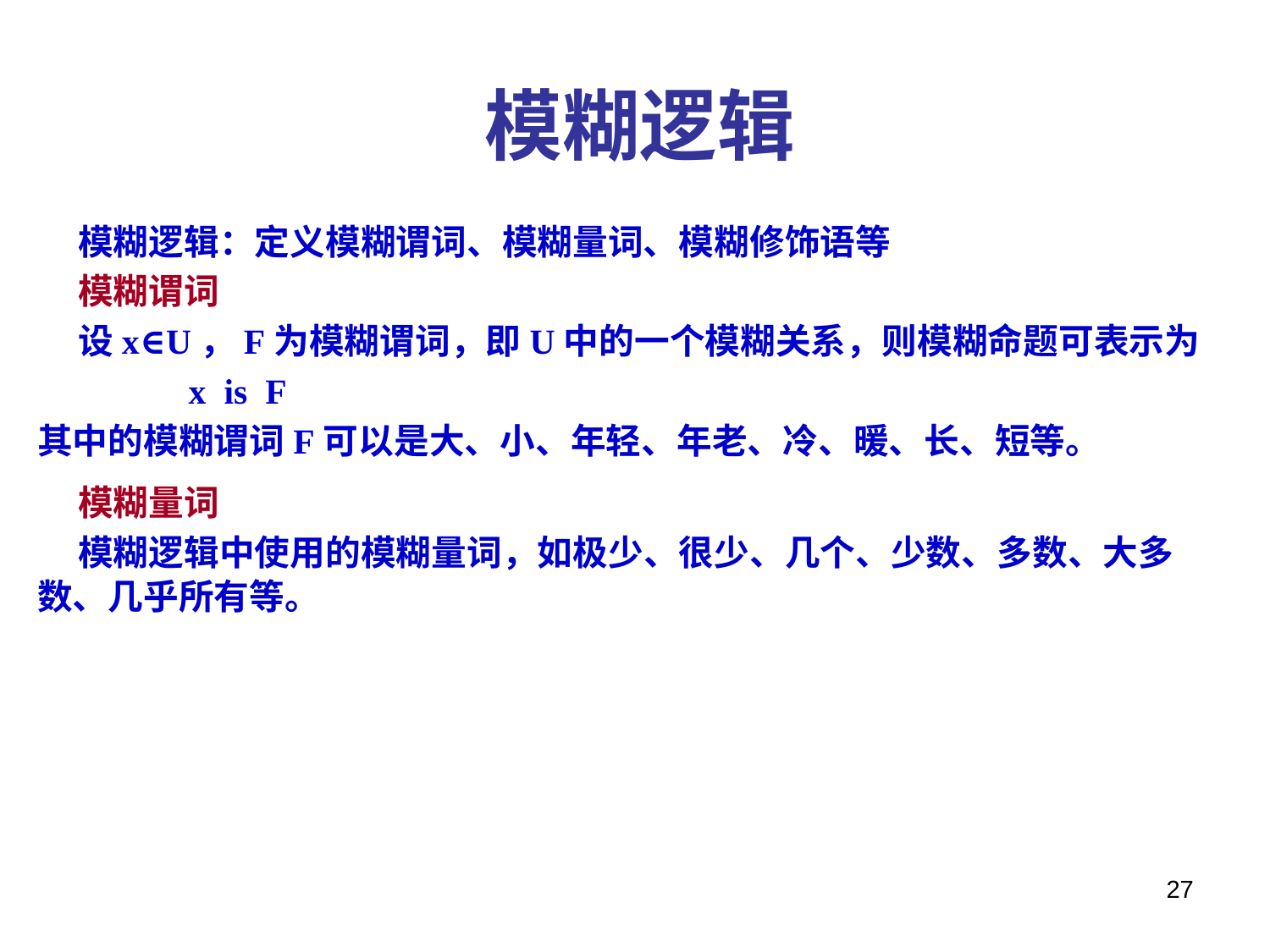

模糊逻辑
    模糊逻辑：定义模糊谓词、模糊量词、模糊修饰语等
    模糊谓词
    设x∈U，F为模糊谓词，即U中的一个模糊关系，则模糊命题可表示为
                 x  is  F
其中的模糊谓词F可以是大、小、年轻、年老、冷、暖、长、短等。
    模糊量词
    模糊逻辑中使用的模糊量词，如极少、很少、几个、少数、多数、大多数、几乎所有等。

27